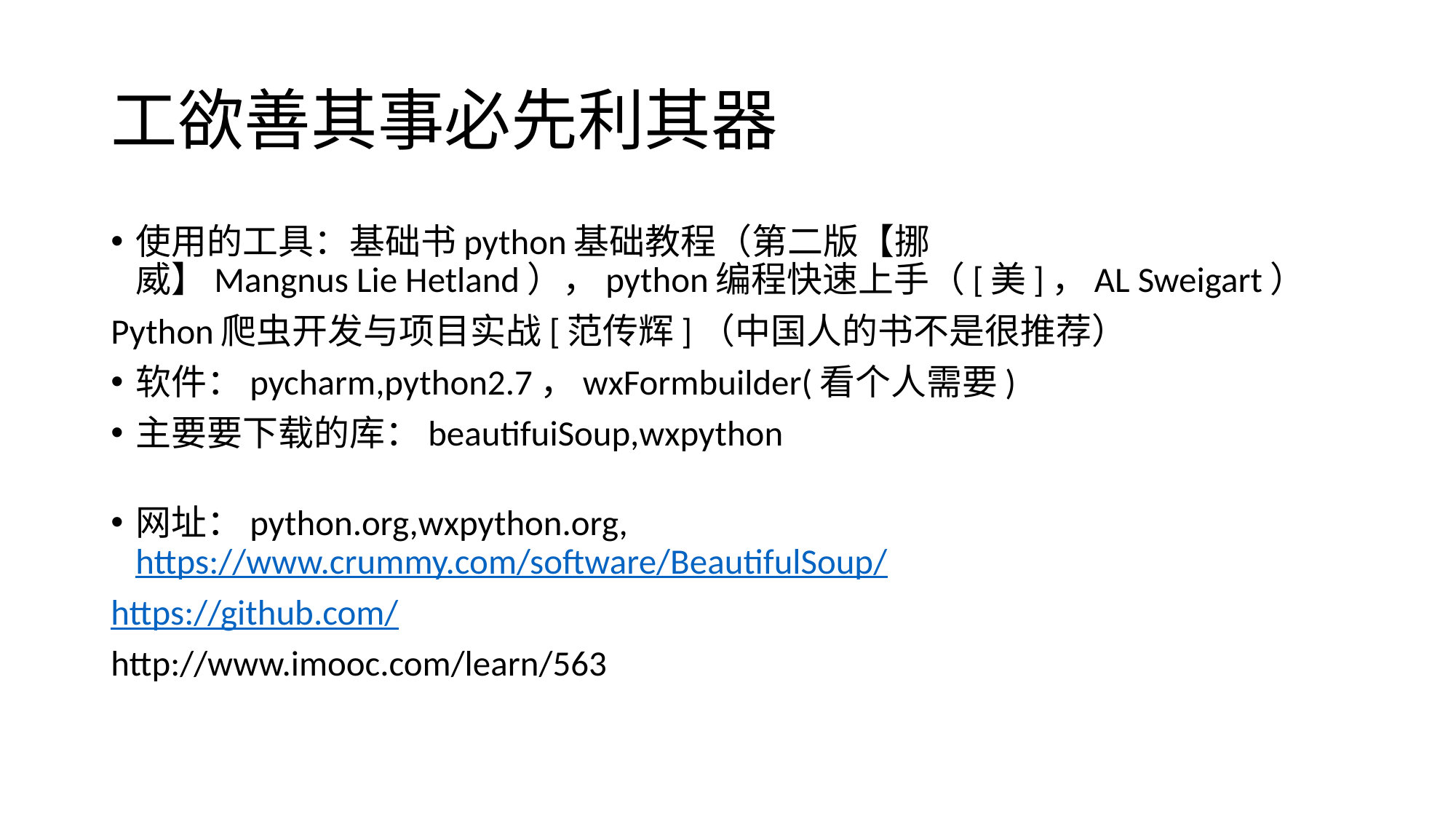

# 工欲善其事必先利其器
使用的工具：基础书python基础教程（第二版【挪威】Mangnus Lie Hetland），python编程快速上手（[美]，AL Sweigart）
Python爬虫开发与项目实战[范传辉]（中国人的书不是很推荐）
软件：pycharm,python2.7，wxFormbuilder(看个人需要)
主要要下载的库：beautifuiSoup,wxpython
网址：python.org,wxpython.org, https://www.crummy.com/software/BeautifulSoup/
https://github.com/
http://www.imooc.com/learn/563